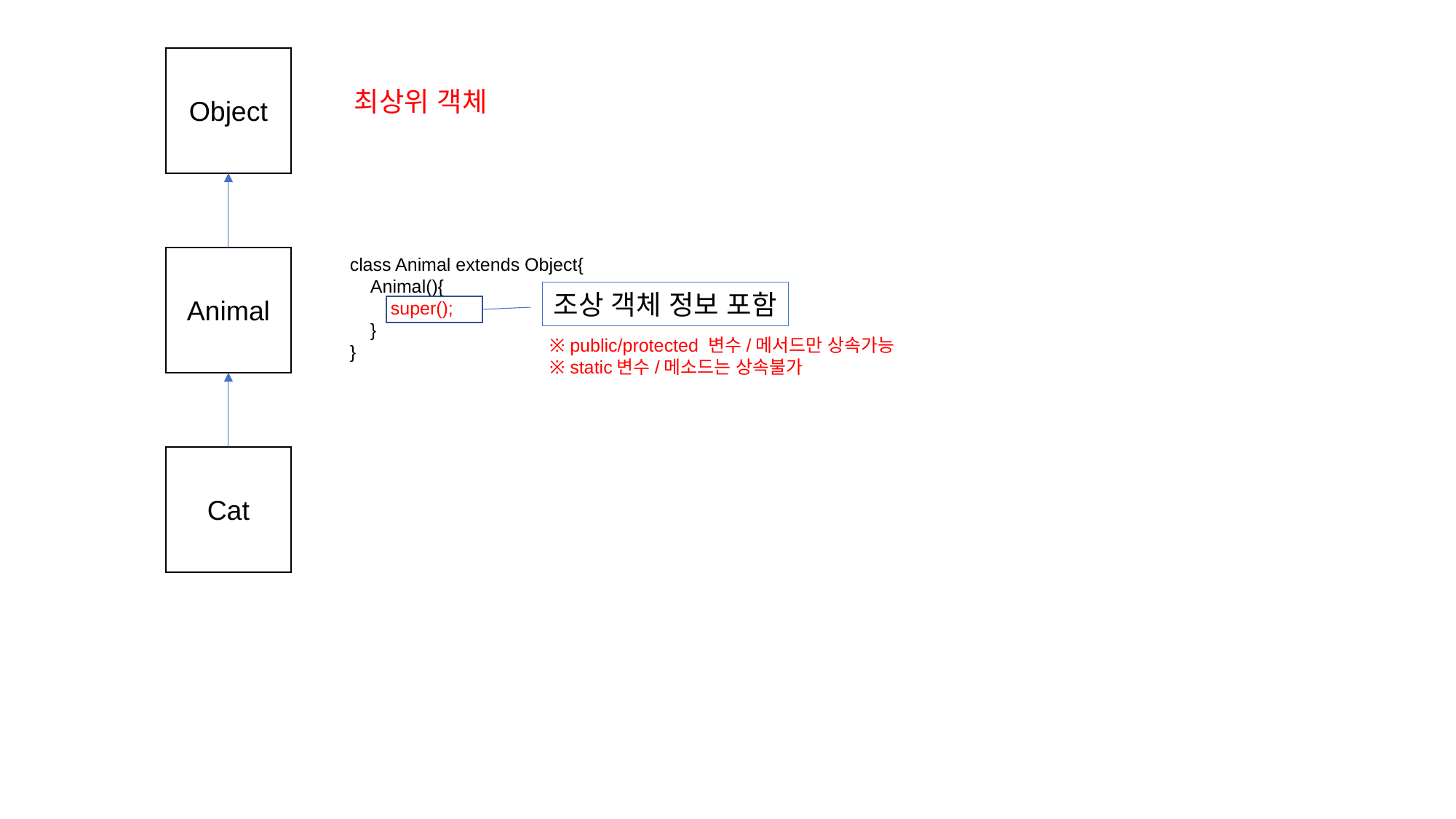

Object
최상위 객체
Animal
class Animal extends Object{
    Animal(){
        super();
    }
}
조상 객체 정보 포함

※ public/protected 변수/메서드만 상속가능
※ static변수/메소드는 상속불가
Cat